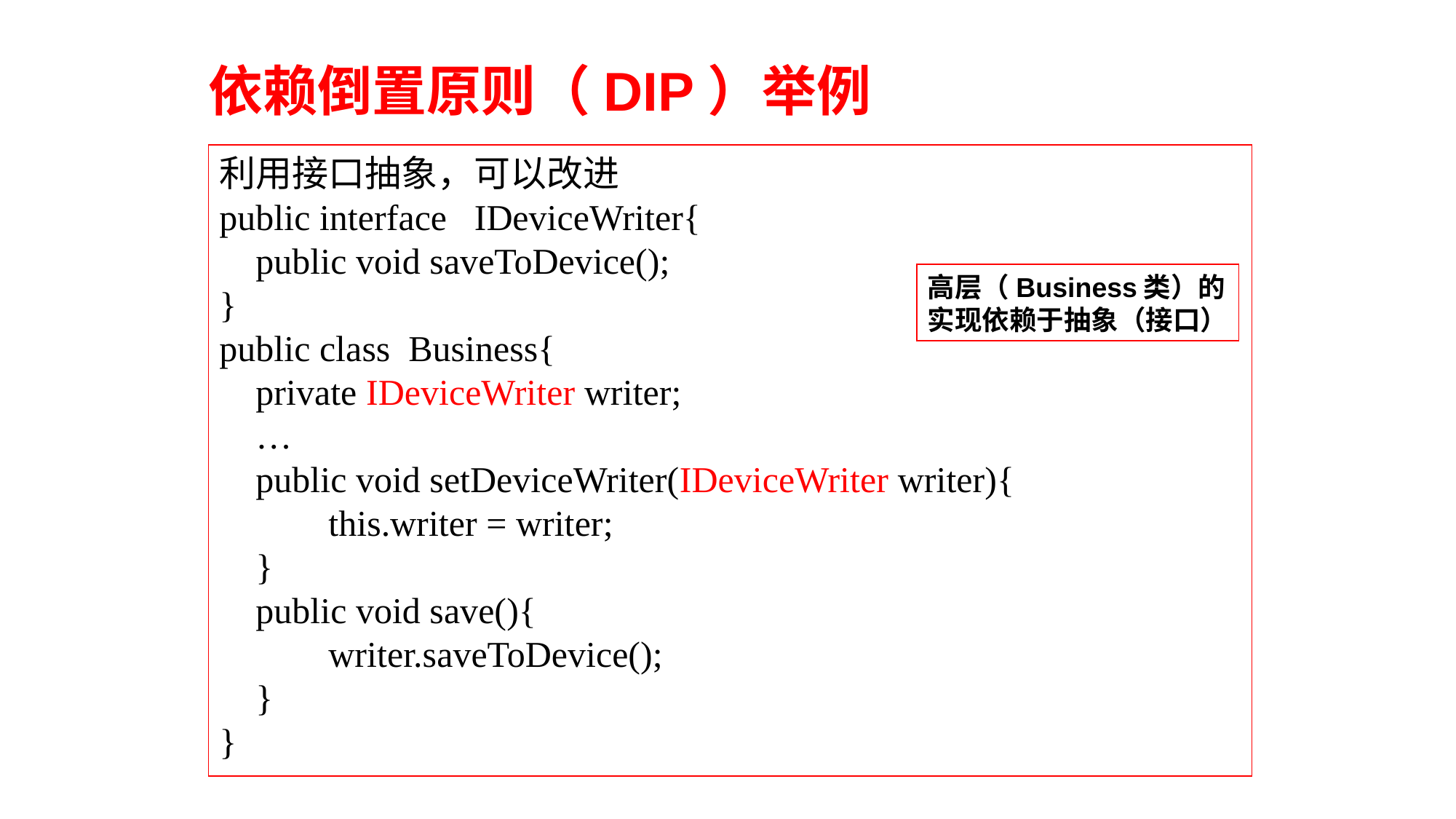

依赖倒置原则（DIP）举例
利用接口抽象，可以改进
public interface   IDeviceWriter{
    public void saveToDevice();
}
public class  Business{
    private IDeviceWriter writer;
    …
    public void setDeviceWriter(IDeviceWriter writer){
	this.writer = writer;
    }
    public void save(){
	writer.saveToDevice();
    }
}

高层（Business类）的
实现依赖于抽象（接口）
164